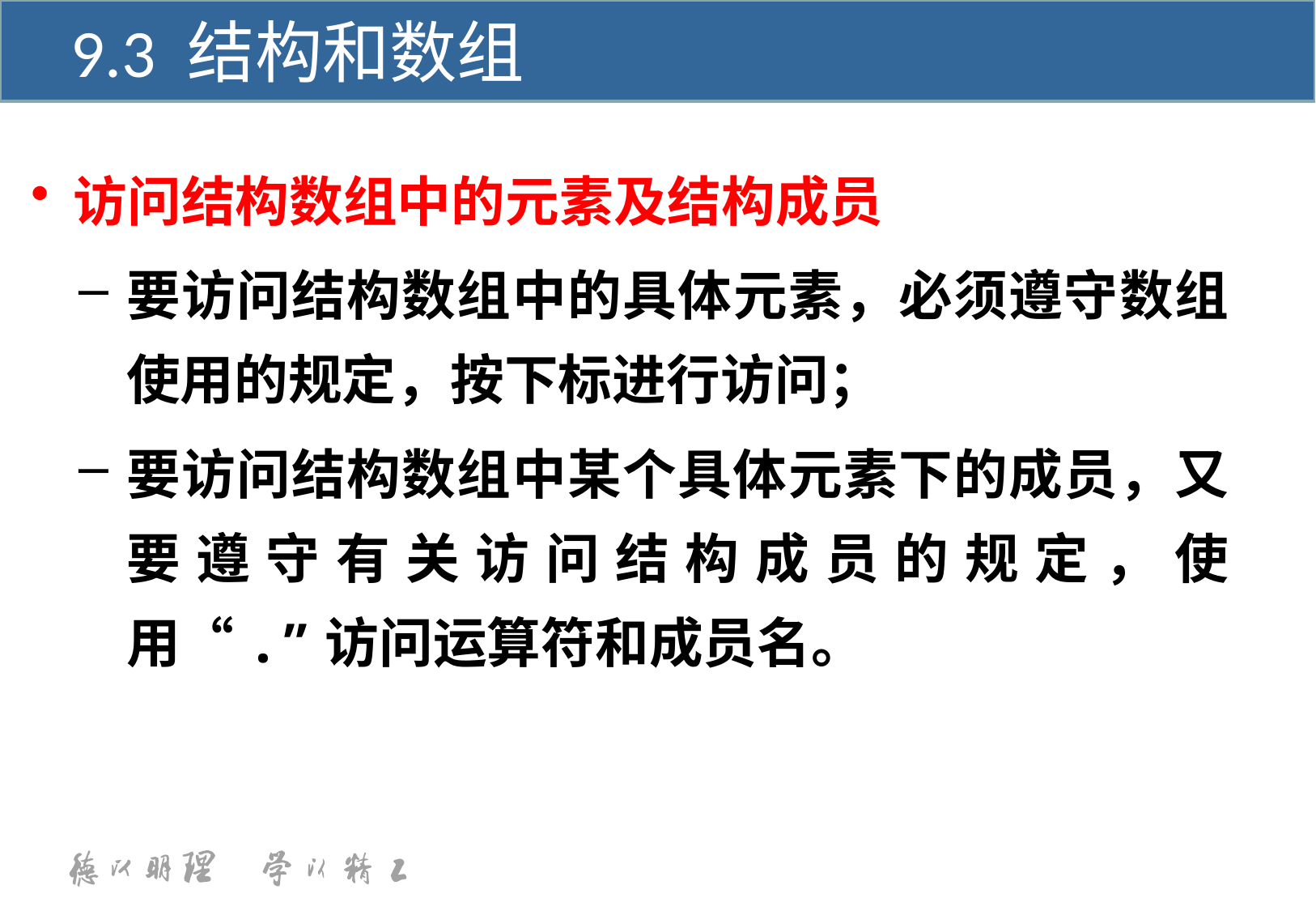

9.3 结构和数组
访问结构数组中的元素及结构成员
要访问结构数组中的具体元素，必须遵守数组使用的规定，按下标进行访问；
要访问结构数组中某个具体元素下的成员，又要遵守有关访问结构成员的规定，使用“.”访问运算符和成员名。